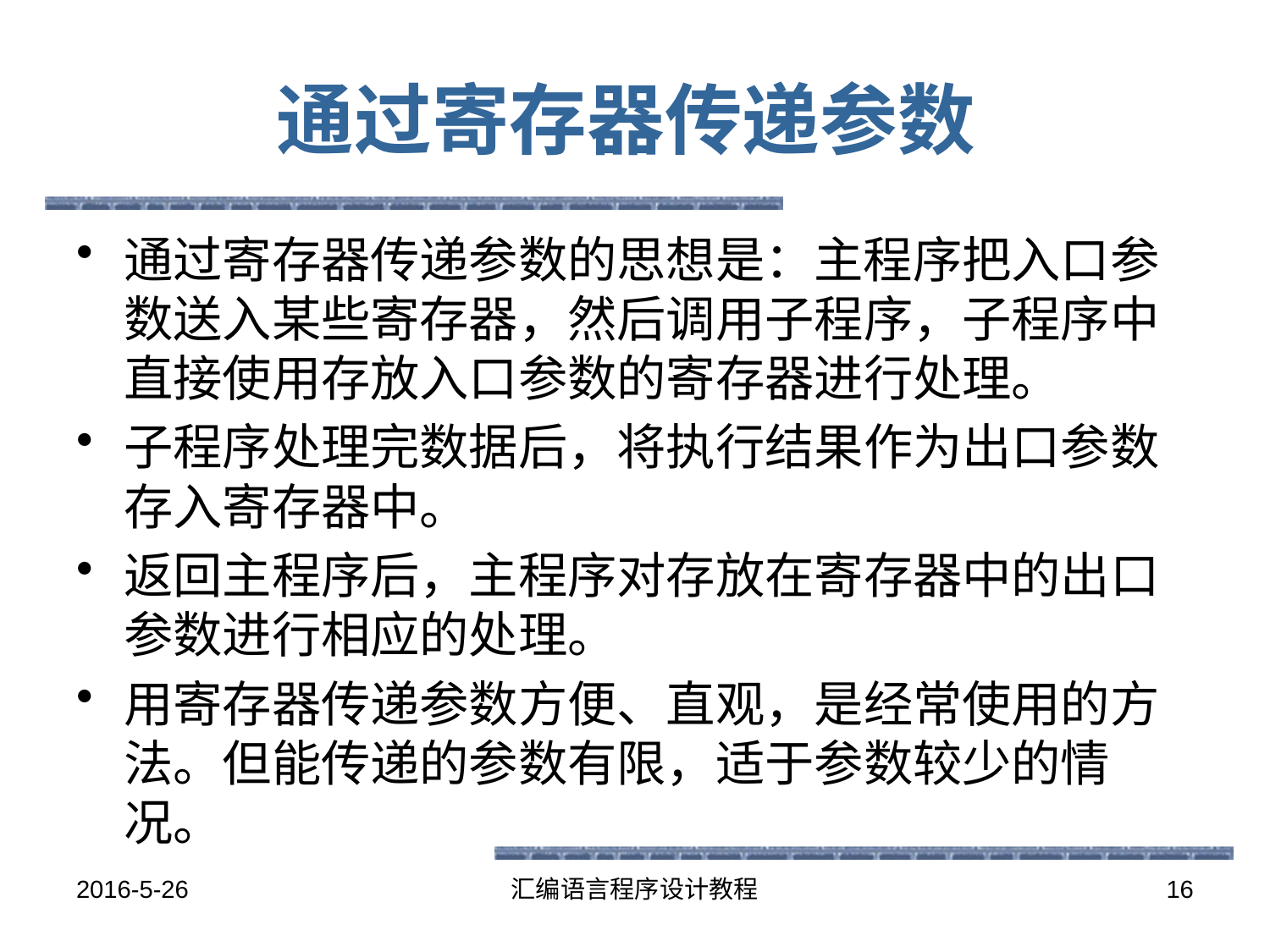

# 通过寄存器传递参数
通过寄存器传递参数的思想是：主程序把入口参数送入某些寄存器，然后调用子程序，子程序中直接使用存放入口参数的寄存器进行处理。
子程序处理完数据后，将执行结果作为出口参数存入寄存器中。
返回主程序后，主程序对存放在寄存器中的出口参数进行相应的处理。
用寄存器传递参数方便、直观，是经常使用的方法。但能传递的参数有限，适于参数较少的情况。
2016-5-26
汇编语言程序设计教程
16